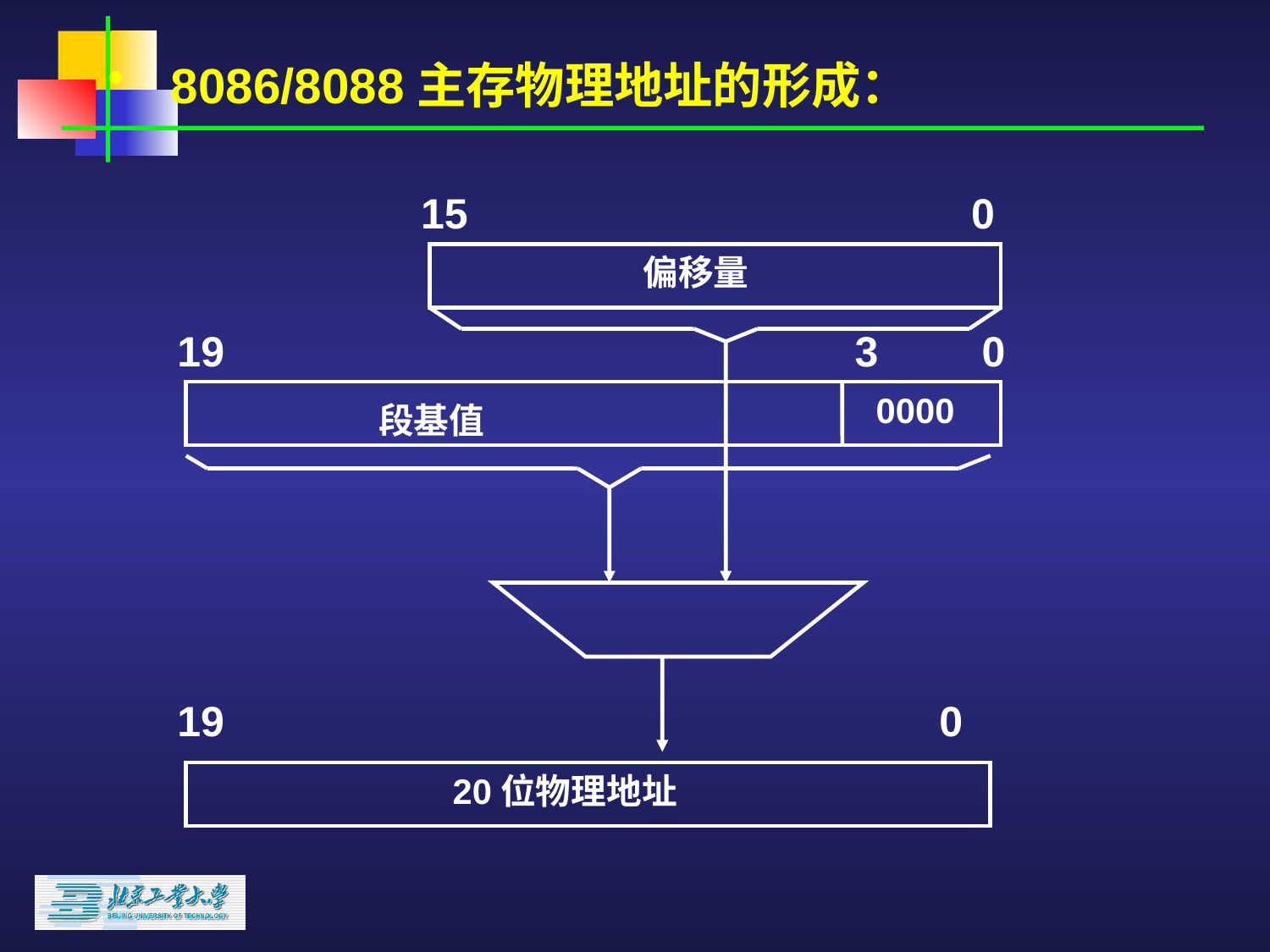

8086/8088主存物理地址的形成：
15
0

偏移量

19
3
0

0000
段基值

19
0

20位物理地址